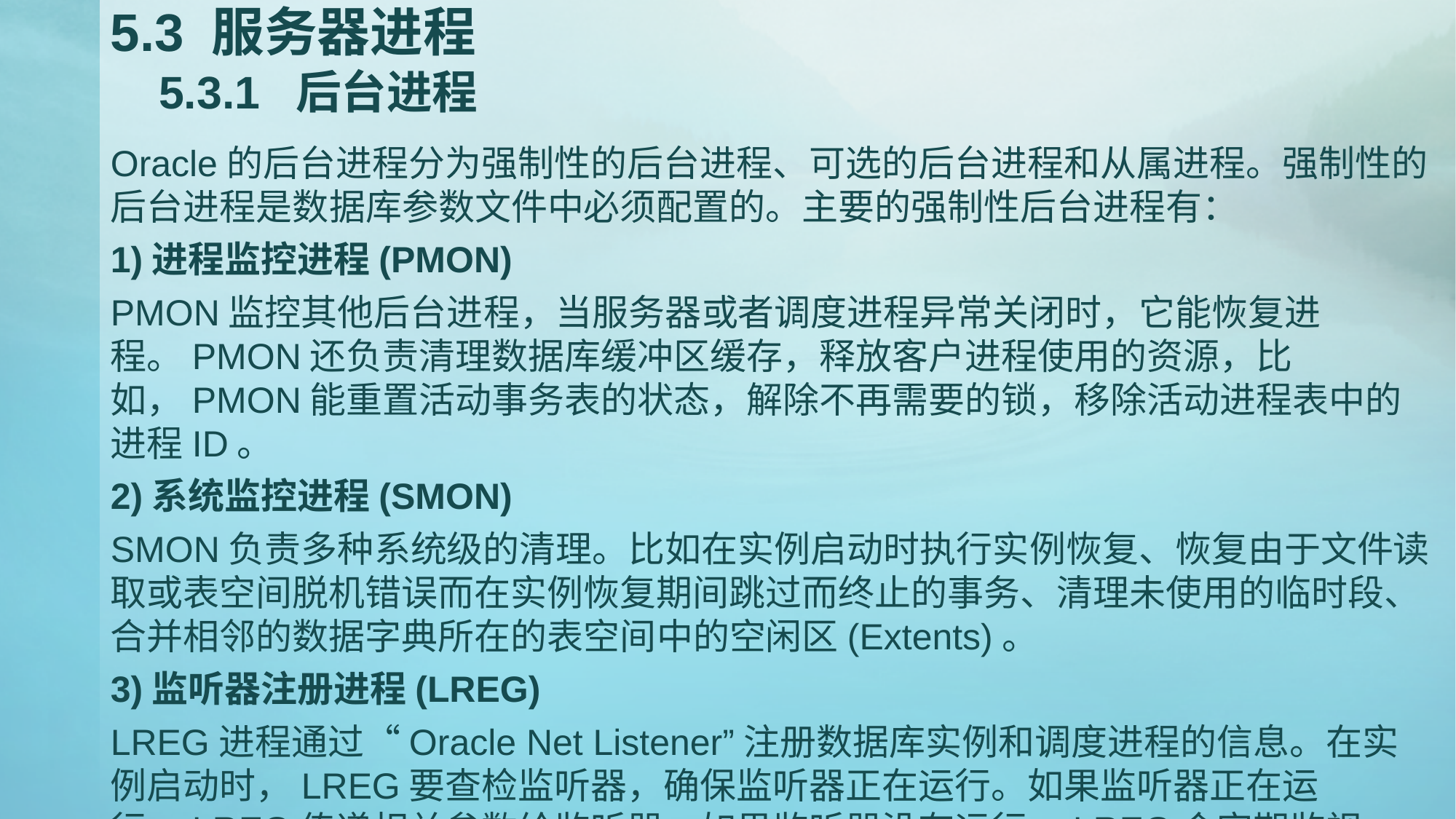

# 5.3 服务器进程 5.3.1  后台进程
Oracle的后台进程分为强制性的后台进程、可选的后台进程和从属进程。强制性的后台进程是数据库参数文件中必须配置的。主要的强制性后台进程有：
1)进程监控进程(PMON)
PMON监控其他后台进程，当服务器或者调度进程异常关闭时，它能恢复进程。PMON还负责清理数据库缓冲区缓存，释放客户进程使用的资源，比如，PMON能重置活动事务表的状态，解除不再需要的锁，移除活动进程表中的进程ID。
2)系统监控进程(SMON)
SMON负责多种系统级的清理。比如在实例启动时执行实例恢复、恢复由于文件读取或表空间脱机错误而在实例恢复期间跳过而终止的事务、清理未使用的临时段、合并相邻的数据字典所在的表空间中的空闲区(Extents)。
3)监听器注册进程(LREG)
LREG进程通过“Oracle Net Listener”注册数据库实例和调度进程的信息。在实例启动时，LREG要查检监听器，确保监听器正在运行。如果监听器正在运行，LREG传递相关参数给监听器。如果监听器没有运行，LREG会定期监视它。